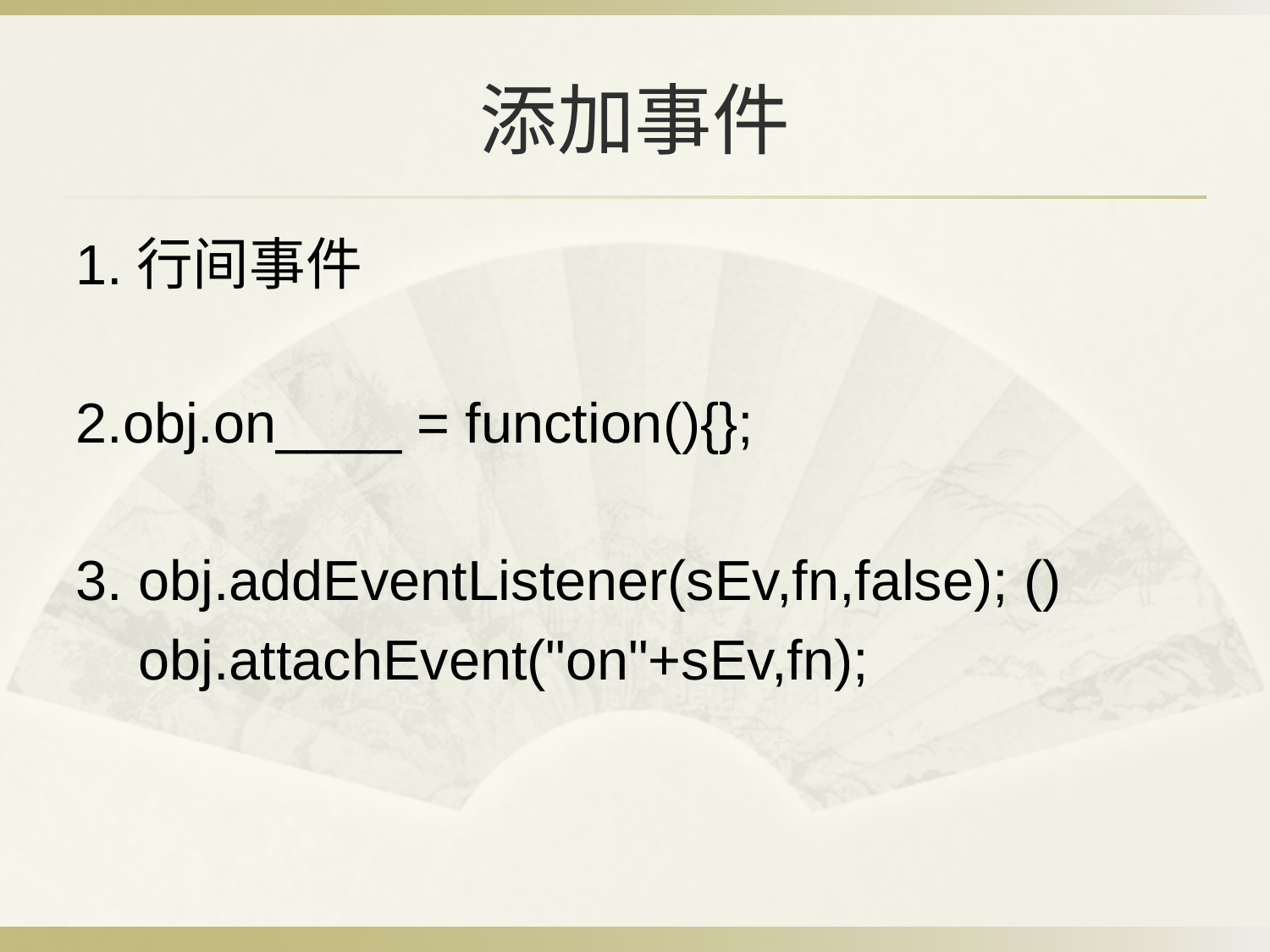

# 添加事件
1.行间事件

2.obj.on____ = function(){};

3. obj.addEventListener(sEv,fn,false); ()
    obj.attachEvent("on"+sEv,fn);